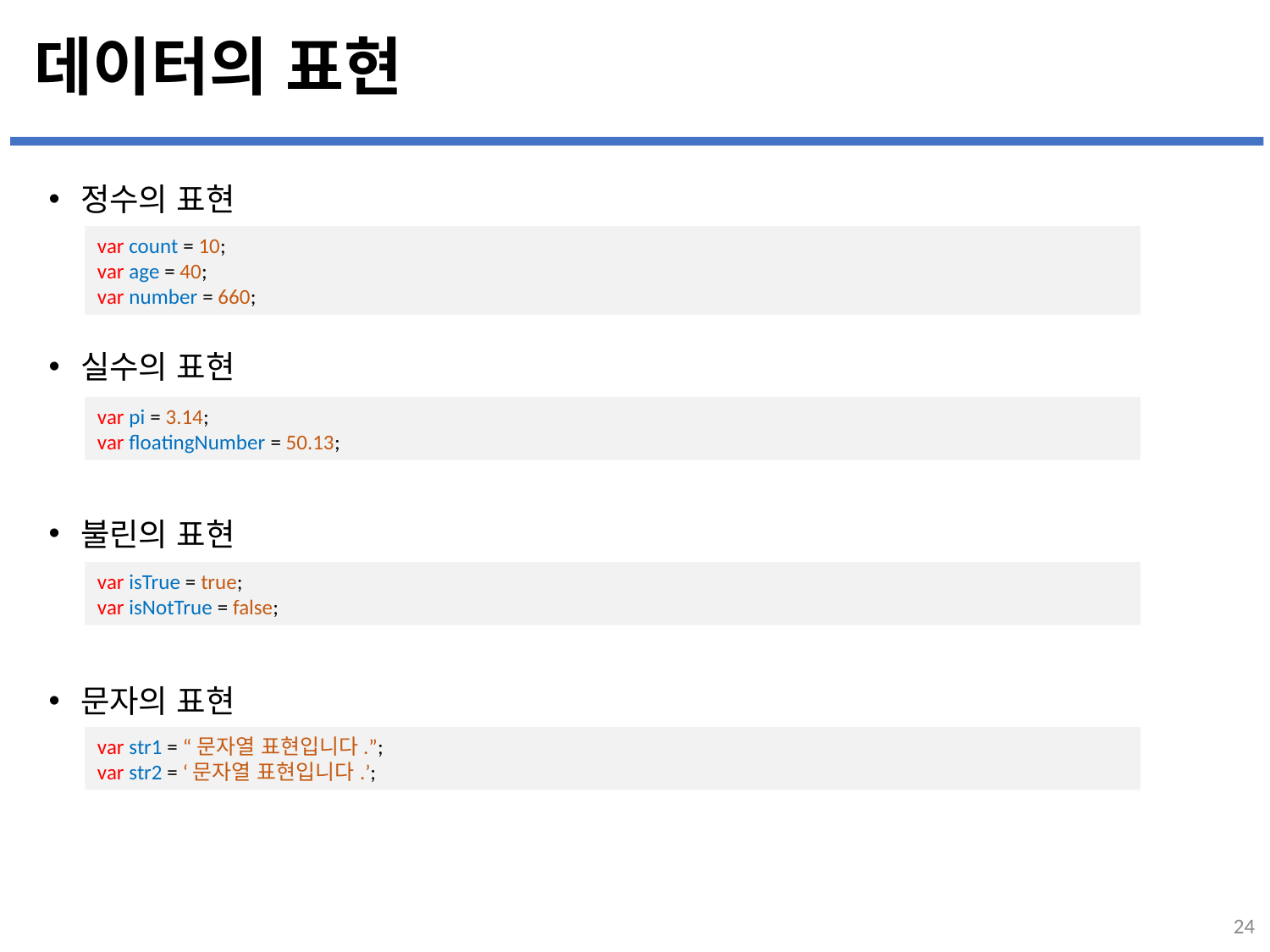

# 데이터의 표현
정수의 표현

실수의 표현

불린의 표현

문자의 표현

var count = 10;
var age = 40;
var number = 660;
var pi = 3.14;
var floatingNumber = 50.13;
var isTrue = true;
var isNotTrue = false;
var str1 = “문자열 표현입니다.”;
var str2 = ‘문자열 표현입니다.’;
24